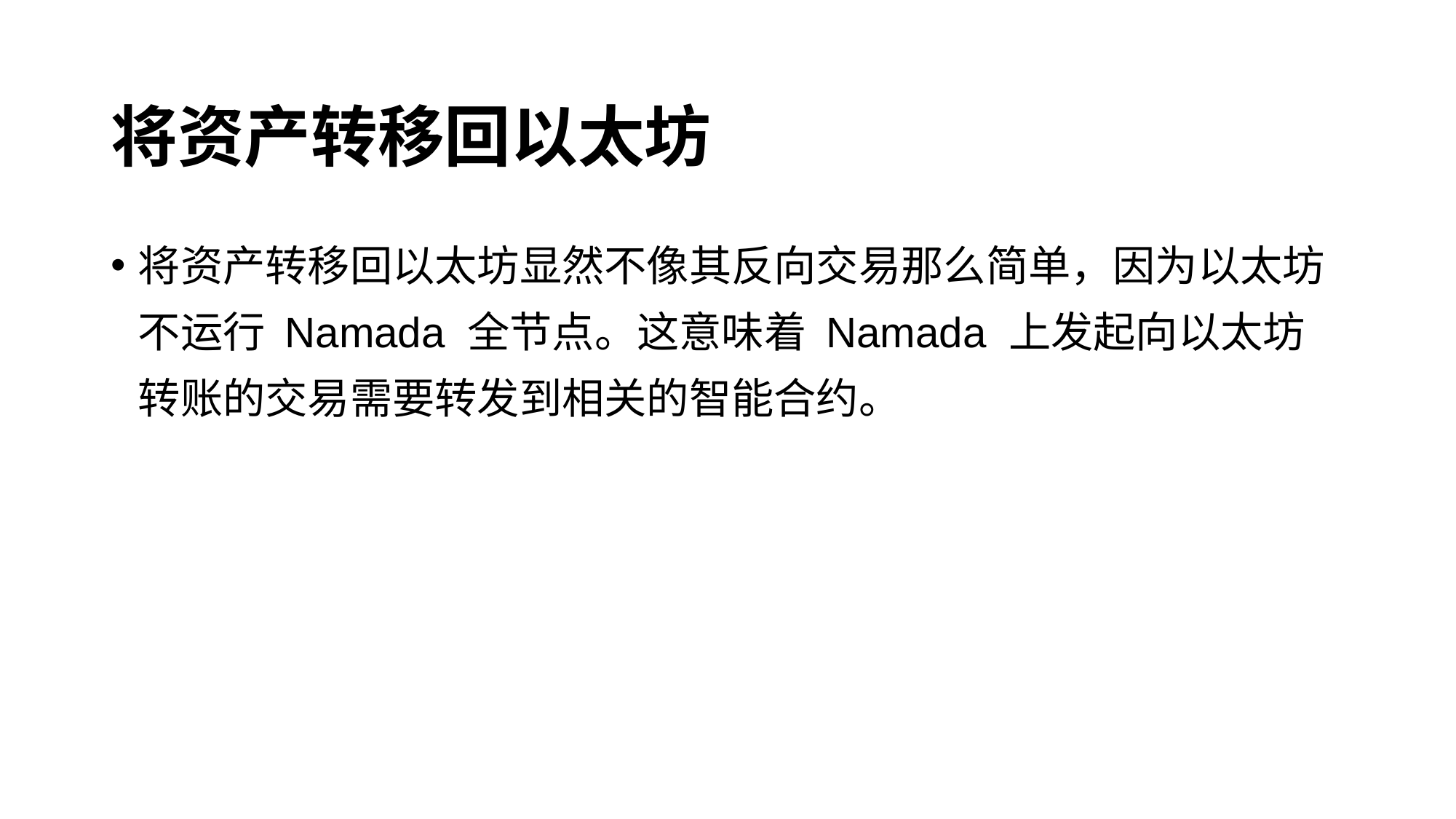

# 将资产转移回以太坊
将资产转移回以太坊显然不像其反向交易那么简单，因为以太坊不运行 Namada 全节点。这意味着 Namada 上发起向以太坊转账的交易需要转发到相关的智能合约。